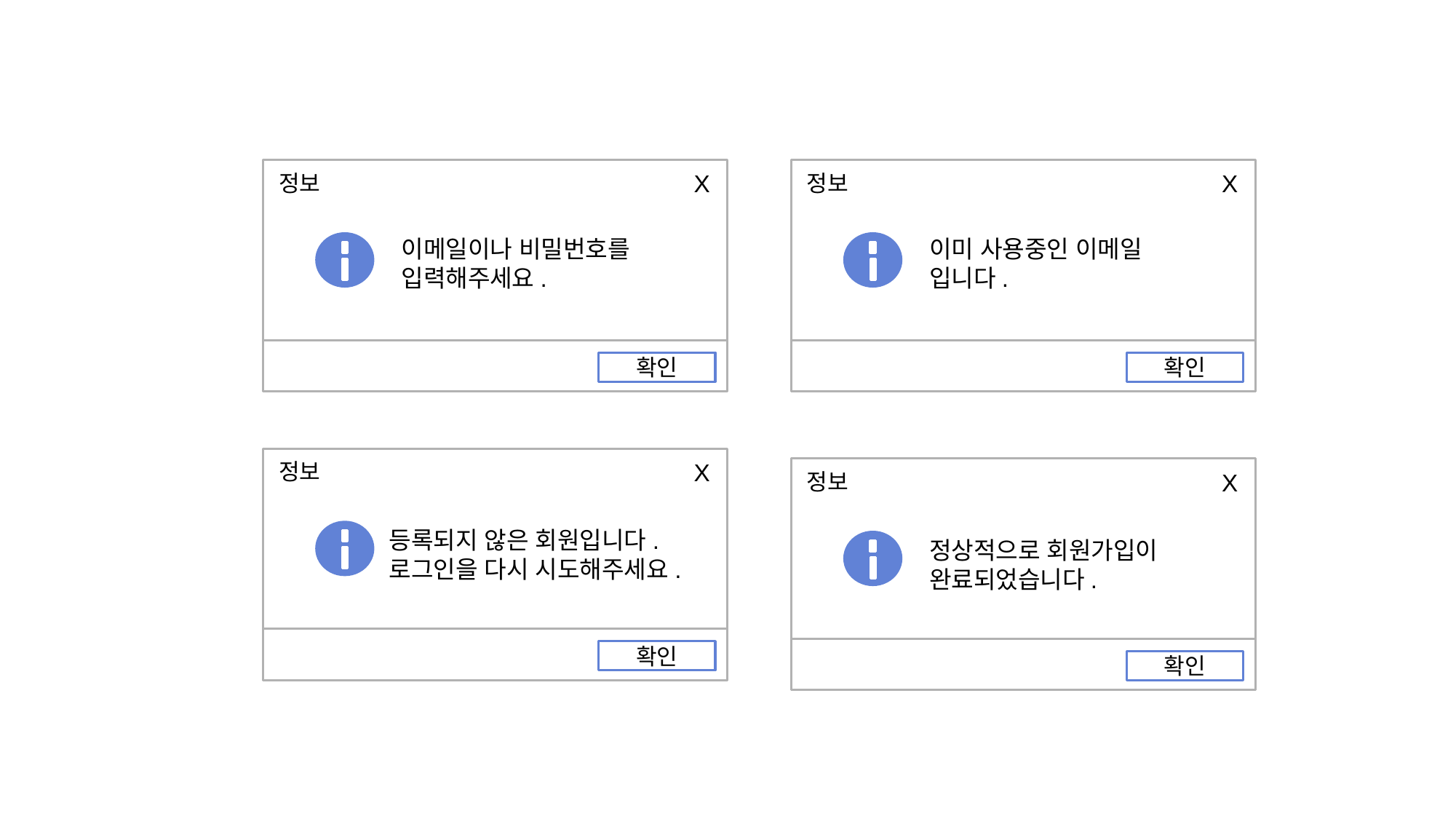

정보
X

확인

정보
X

확인
이메일이나 비밀번호를 입력해주세요.
이미 사용중인 이메일
입니다.

정보
X

확인

정보
X

확인
등록되지 않은 회원입니다. 로그인을 다시 시도해주세요.
정상적으로 회원가입이 완료되었습니다.